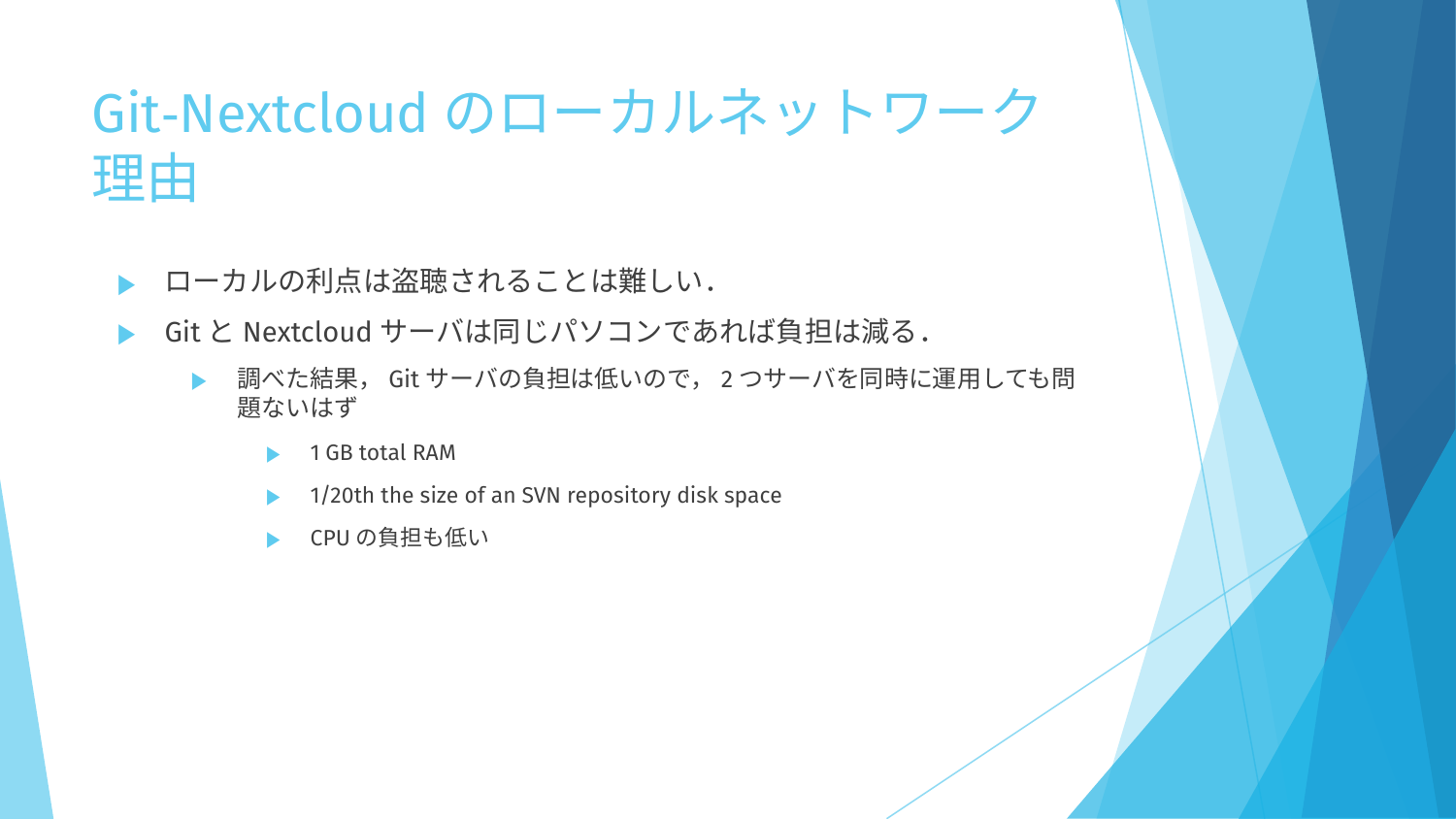

# Git‐Nextcloudのローカルネットワーク 理由
ローカルの利点は盗聴されることは難しい．
GitとNextcloudサーバは同じパソコンであれば負担は減る．
調べた結果，Gitサーバの負担は低いので，2つサーバを同時に運用しても問題ないはず
1 GB total RAM
1/20th the size of an SVN repository disk space
CPUの負担も低い